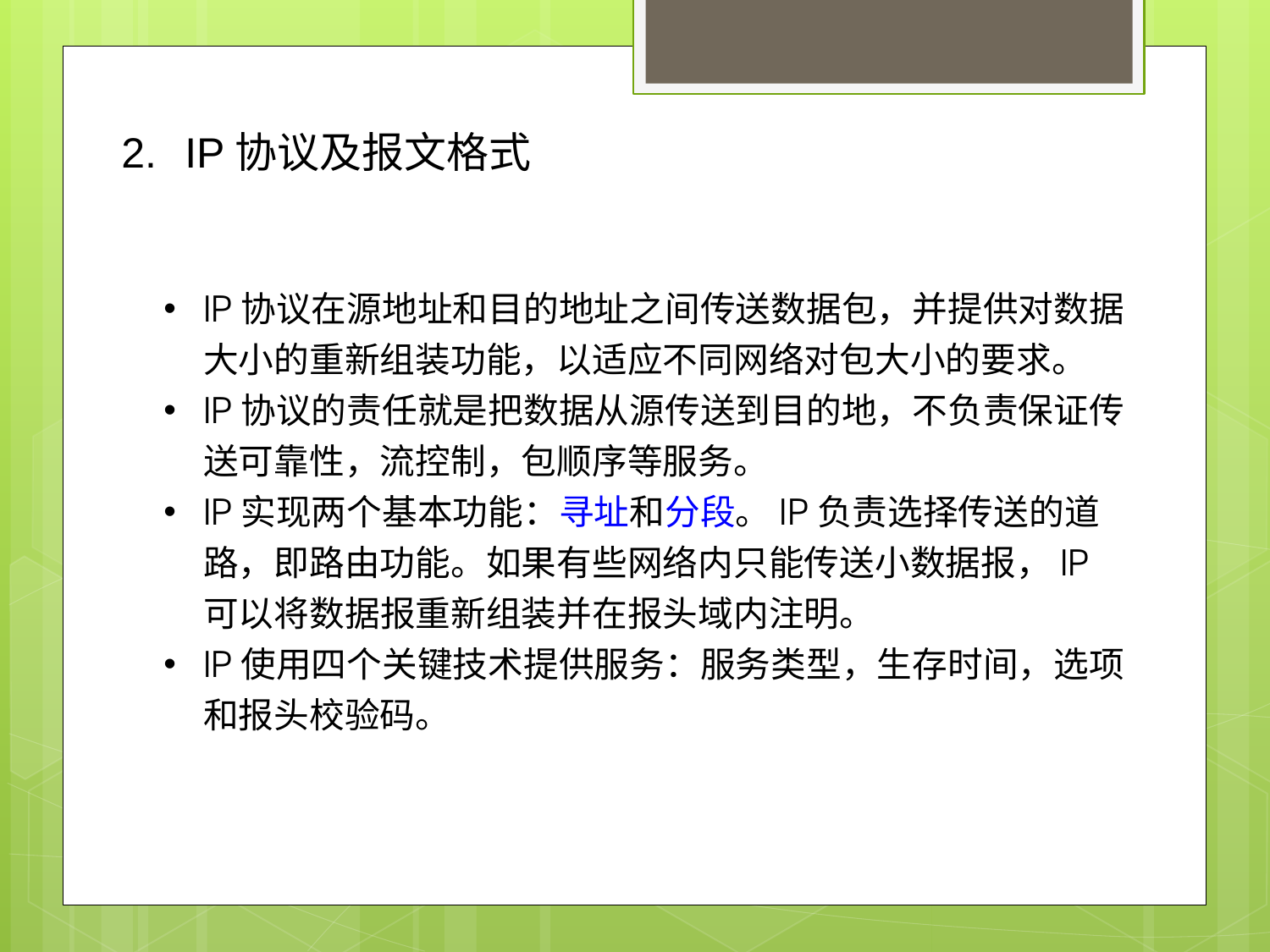

IP协议及报文格式
IP协议在源地址和目的地址之间传送数据包，并提供对数据大小的重新组装功能，以适应不同网络对包大小的要求。
IP协议的责任就是把数据从源传送到目的地，不负责保证传送可靠性，流控制，包顺序等服务。
IP实现两个基本功能：寻址和分段。IP负责选择传送的道路，即路由功能。如果有些网络内只能传送小数据报，IP可以将数据报重新组装并在报头域内注明。
IP使用四个关键技术提供服务：服务类型，生存时间，选项和报头校验码。